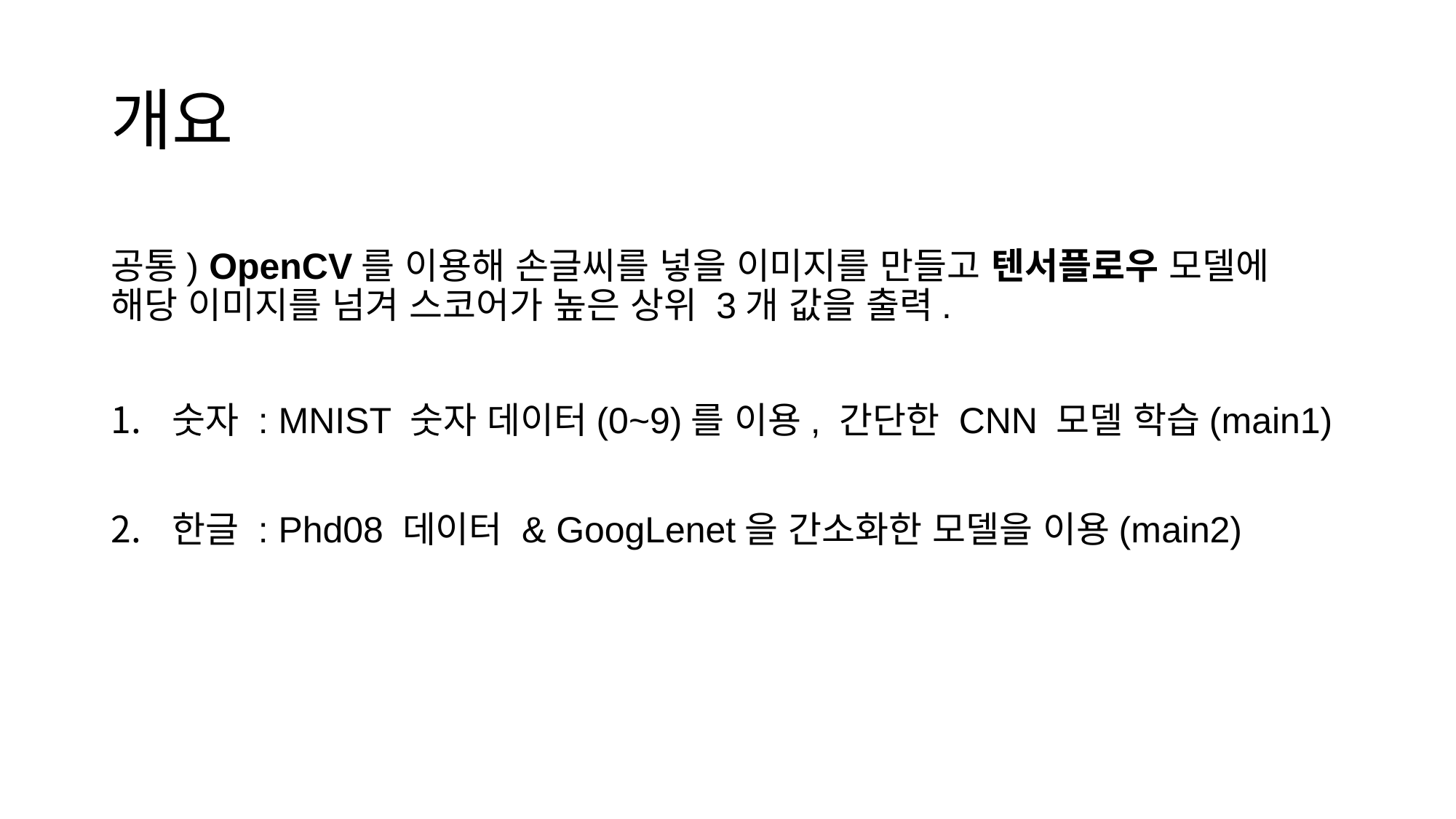

# 개요
공통) OpenCV를 이용해 손글씨를 넣을 이미지를 만들고 텐서플로우 모델에 해당 이미지를 넘겨 스코어가 높은 상위 3개 값을 출력.

숫자 : MNIST 숫자 데이터(0~9)를 이용, 간단한 CNN 모델 학습(main1)

한글 : Phd08 데이터 & GoogLenet을 간소화한 모델을 이용(main2)